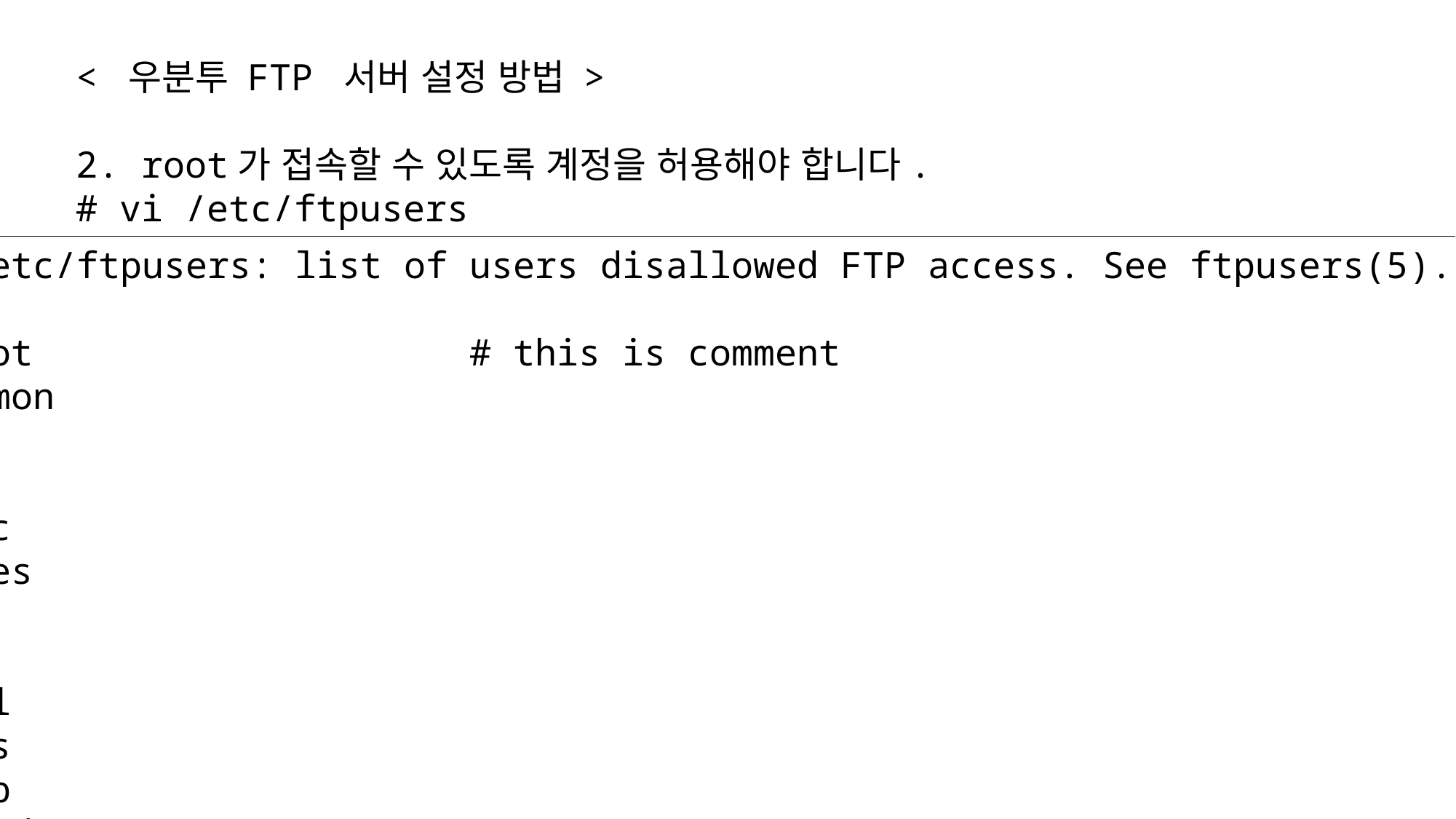

< 우분투 FTP 서버 설정 방법 >

2. root가 접속할 수 있도록 계정을 허용해야 합니다.
# vi /etc/ftpusers
# /etc/ftpusers: list of users disallowed FTP access. See ftpusers(5).

#root				# this is comment
daemon
bin
sys
sync
games
man
lp
mail
news
uucp
nobody